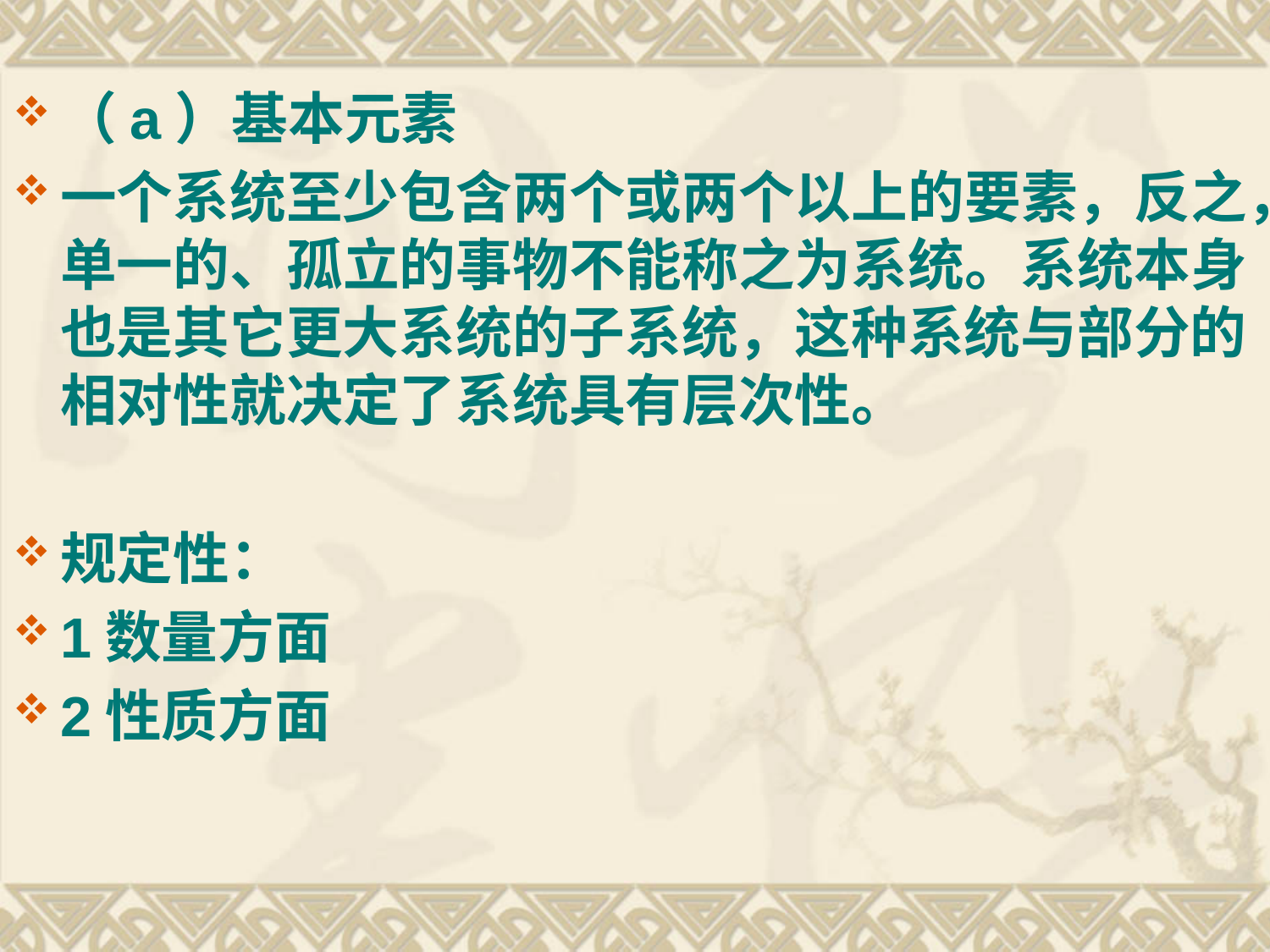

（a）基本元素
一个系统至少包含两个或两个以上的要素，反之，单一的、孤立的事物不能称之为系统。系统本身也是其它更大系统的子系统，这种系统与部分的相对性就决定了系统具有层次性。

规定性：
1数量方面
2性质方面